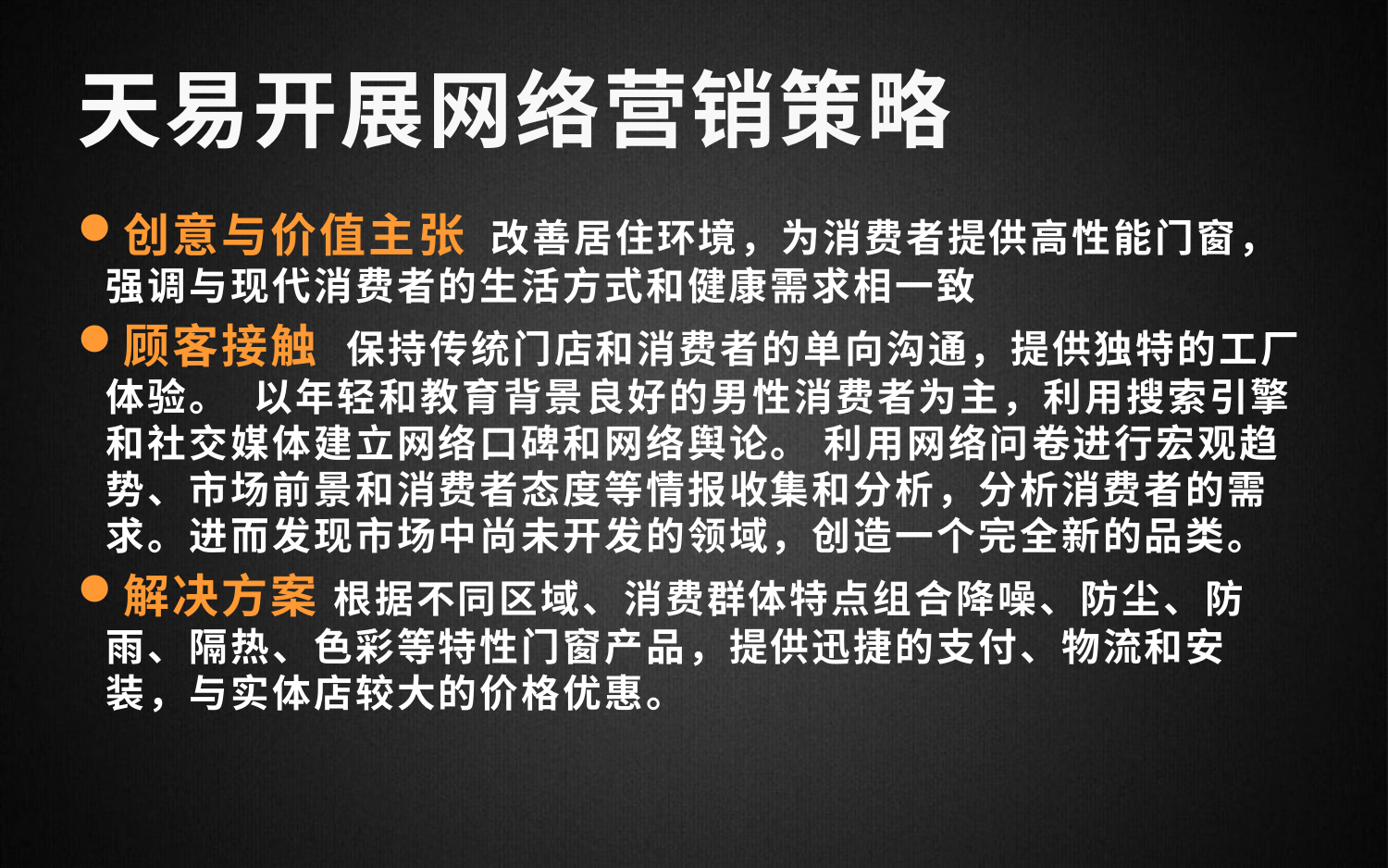

# 天易开展网络营销策略
创意与价值主张  改善居住环境，为消费者提供高性能门窗，强调与现代消费者的生活方式和健康需求相一致
顾客接触  保持传统门店和消费者的单向沟通，提供独特的工厂体验。  以年轻和教育背景良好的男性消费者为主，利用搜索引擎和社交媒体建立网络口碑和网络舆论。 利用网络问卷进行宏观趋势、市场前景和消费者态度等情报收集和分析，分析消费者的需求。进而发现市场中尚未开发的领域，创造一个完全新的品类。
解决方案 根据不同区域、消费群体特点组合降噪、防尘、防雨、隔热、色彩等特性门窗产品，提供迅捷的支付、物流和安装，与实体店较大的价格优惠。